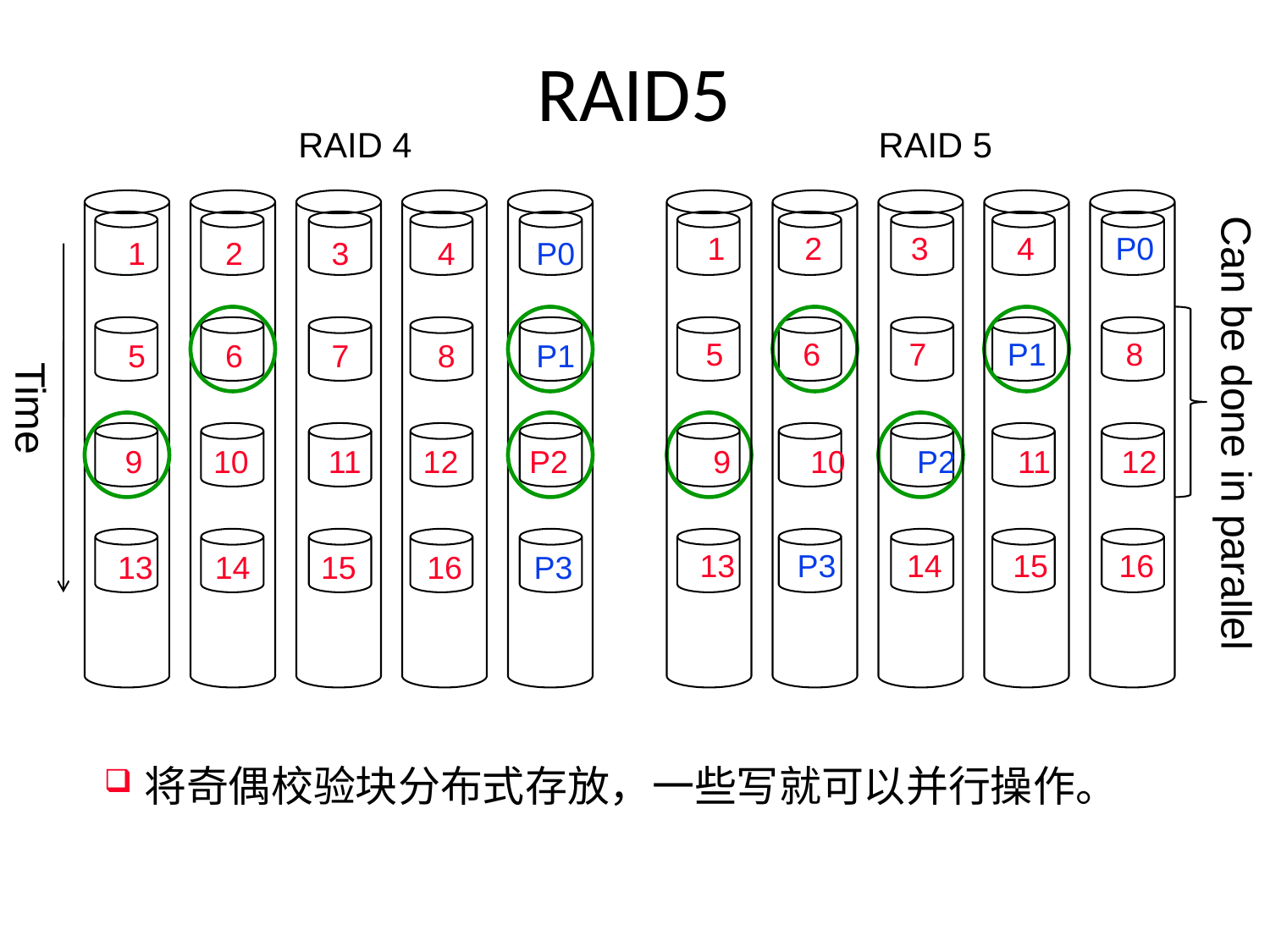

# RAID5
RAID 4
RAID 5

1         2          3          4         P0
1         2          3          4         P0

5         6          7         P1         8
5         6          7          8         P1
Time
Can be done in parallel

9        10         11       12        P2
9         10        P2       11        12

13       P3        14        15        16
13       14        15        16        P3
将奇偶校验块分布式存放，一些写就可以并行操作。